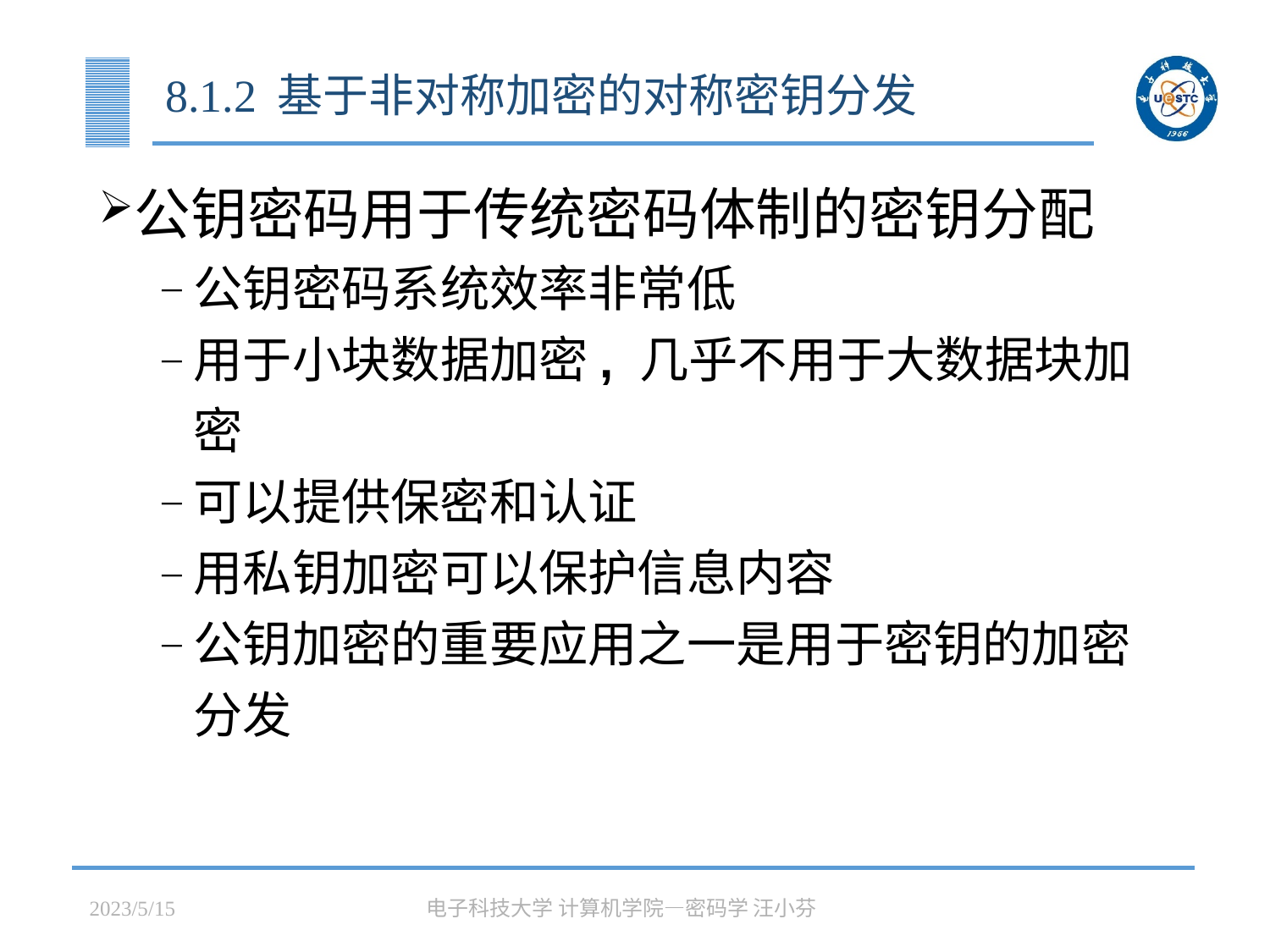

# 8.1.2 基于非对称加密的对称密钥分发
公钥密码用于传统密码体制的密钥分配
公钥密码系统效率非常低
用于小块数据加密, 几乎不用于大数据块加密
可以提供保密和认证
用私钥加密可以保护信息内容
公钥加密的重要应用之一是用于密钥的加密分发
2023/5/15
电子科技大学 计算机学院—密码学 汪小芬